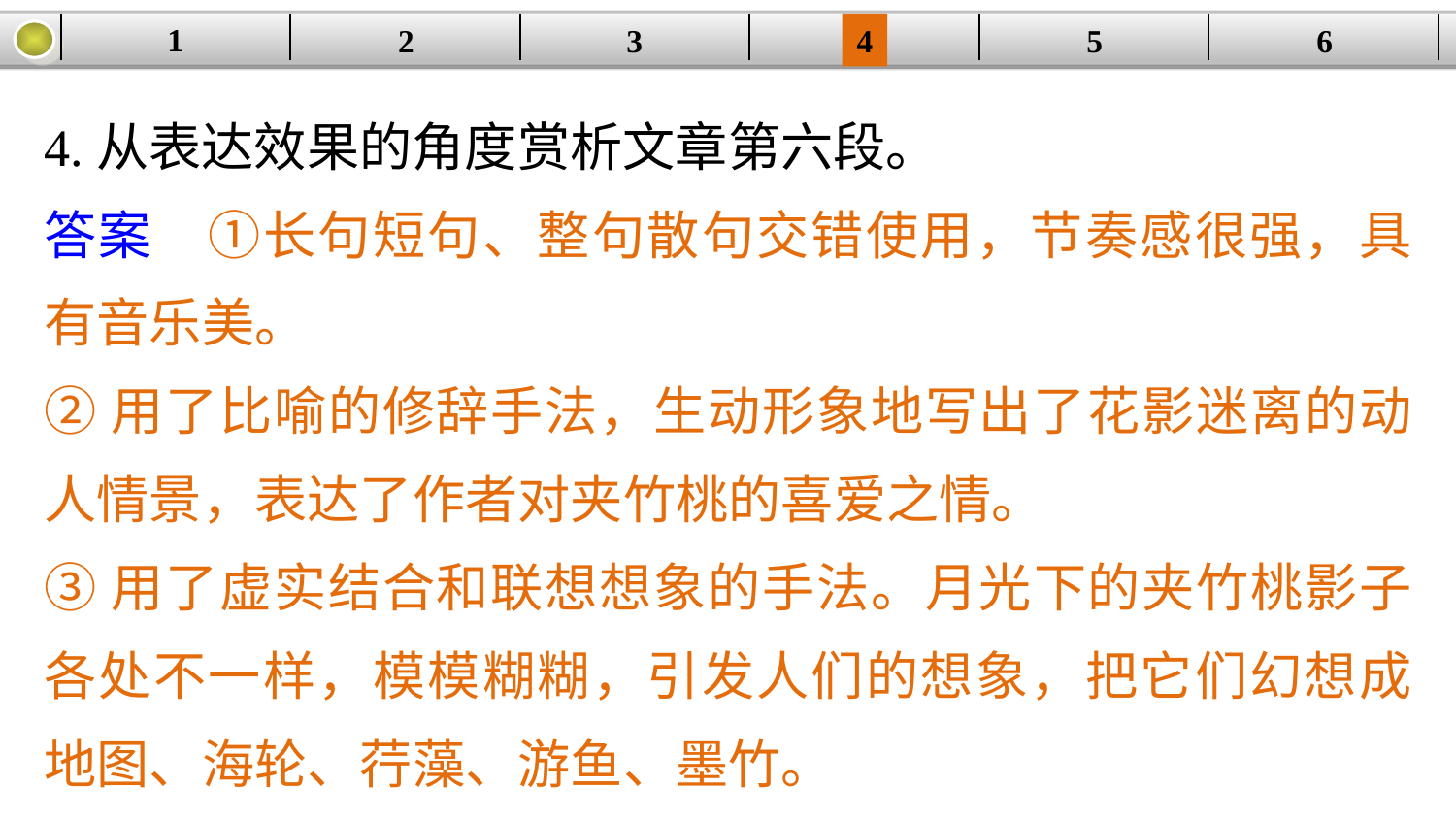

1
2
3
4
|  |  |  |  |  |  |
| --- | --- | --- | --- | --- | --- |
5
6

4.从表达效果的角度赏析文章第六段。
答案　①长句短句、整句散句交错使用，节奏感很强，具有音乐美。
②用了比喻的修辞手法，生动形象地写出了花影迷离的动人情景，表达了作者对夹竹桃的喜爱之情。
③用了虚实结合和联想想象的手法。月光下的夹竹桃影子各处不一样，模模糊糊，引发人们的想象，把它们幻想成地图、海轮、荇藻、游鱼、墨竹。